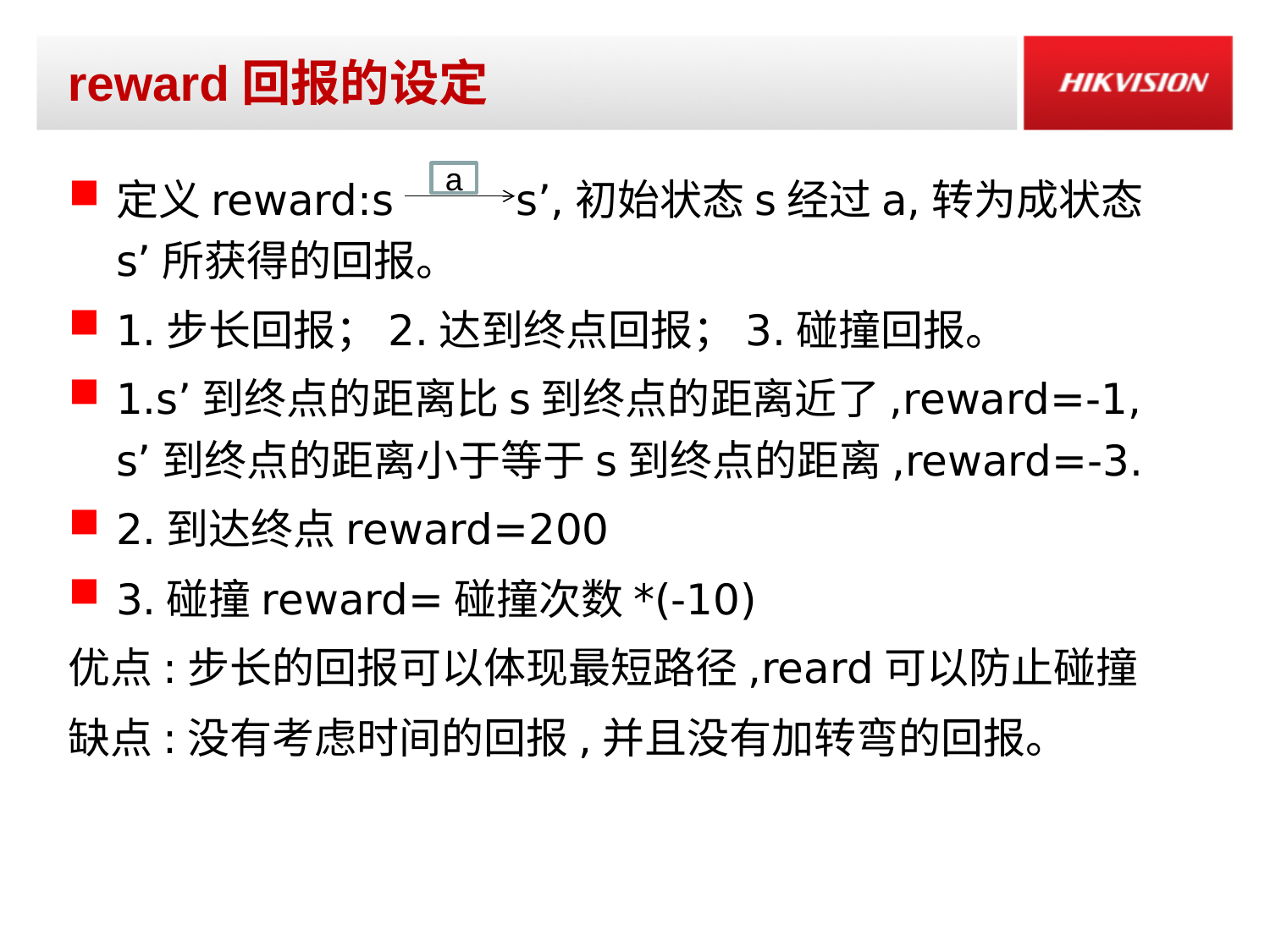

# reward回报的设定
定义reward:s         s’,初始状态s经过a,转为成状态s’所获得的回报。
1.步长回报；2.达到终点回报；3.碰撞回报。
1.s’到终点的距离比s到终点的距离近了,reward=-1, s’到终点的距离小于等于s到终点的距离,reward=-3.
2.到达终点reward=200
3.碰撞reward=碰撞次数*(-10)
优点:步长的回报可以体现最短路径,reard可以防止碰撞
缺点:没有考虑时间的回报,并且没有加转弯的回报。

a